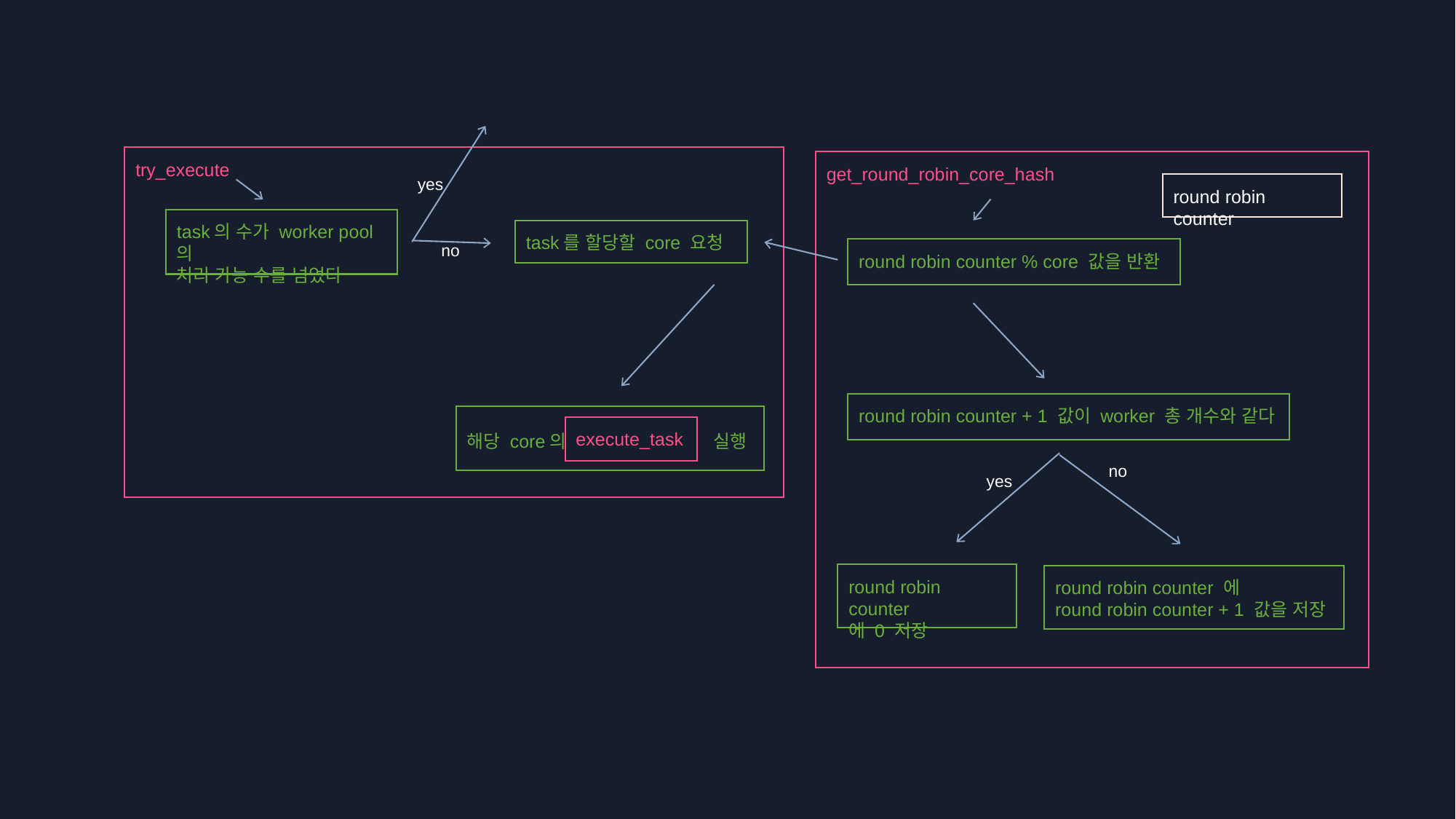

try_execute
get_round_robin_core_hash
yes
round robin counter
task의 수가 worker pool의
처리 가능 수를 넘었다
task를 할당할 core 요청
no
round robin counter % core 값을 반환
round robin counter + 1 값이 worker 총 개수와 같다
해당 core의                             실행
execute_task
no
yes
round robin counter
에 0 저장
round robin counter 에
round robin counter + 1 값을 저장